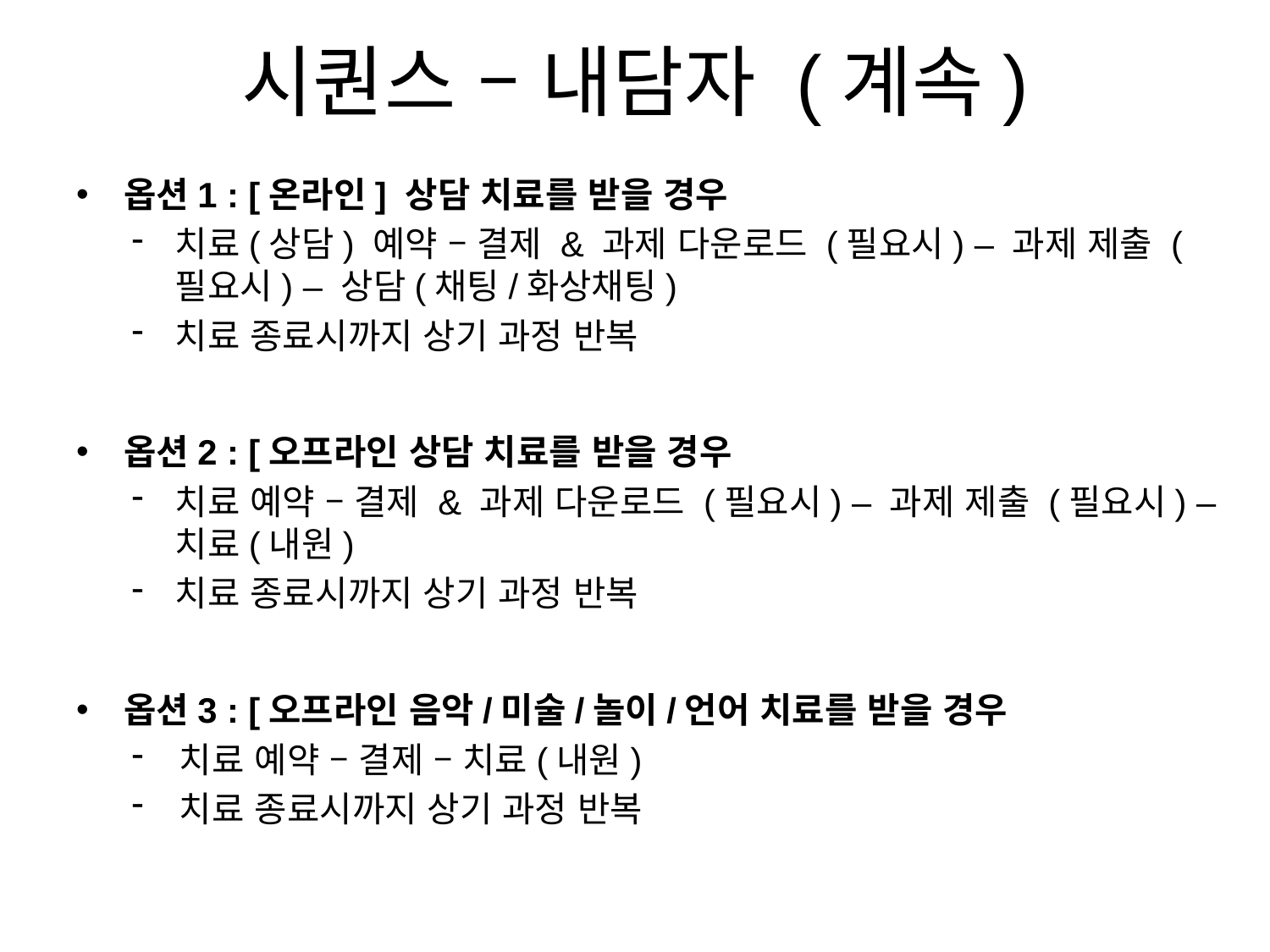

# 시퀀스 – 내담자 (계속)
옵션1 : [온라인] 상담 치료를 받을 경우
치료(상담) 예약 – 결제 & 과제 다운로드 (필요시) – 과제 제출 (필요시) – 상담(채팅/화상채팅)
치료 종료시까지 상기 과정 반복

옵션2 : [오프라인 상담 치료를 받을 경우
치료 예약 – 결제 & 과제 다운로드 (필요시) – 과제 제출 (필요시) – 치료(내원)
치료 종료시까지 상기 과정 반복

옵션3 : [오프라인 음악/미술/놀이/언어 치료를 받을 경우
치료 예약 – 결제 – 치료(내원)
치료 종료시까지 상기 과정 반복